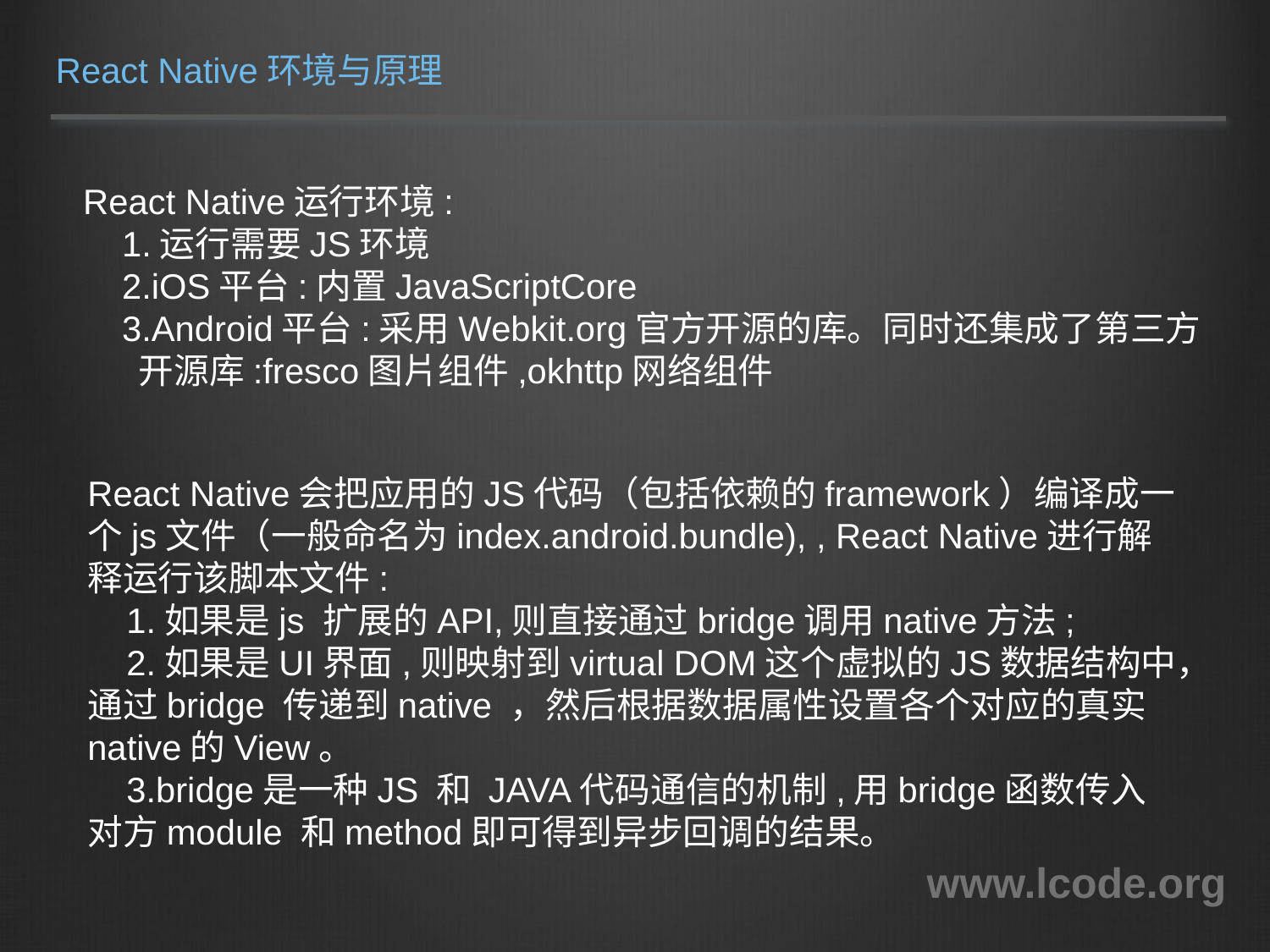

React Native环境与原理
React Native运行环境:
    1.运行需要JS环境
    2.iOS平台:内置JavaScriptCore
    3.Android平台:采用Webkit.org官方开源的库。同时还集成了第三方
      开源库:fresco图片组件,okhttp网络组件
React Native会把应用的JS代码（包括依赖的framework）编译成一个js文件（一般命名为index.android.bundle), , React Native进行解释运行该脚本文件:
    1.如果是js 扩展的API,则直接通过bridge调用native方法;
    2.如果是UI界面,则映射到virtual DOM这个虚拟的JS数据结构中，通过bridge 传递到native ，然后根据数据属性设置各个对应的真实native的View。
    3.bridge是一种JS 和 JAVA代码通信的机制,用bridge函数传入对方module 和method即可得到异步回调的结果。